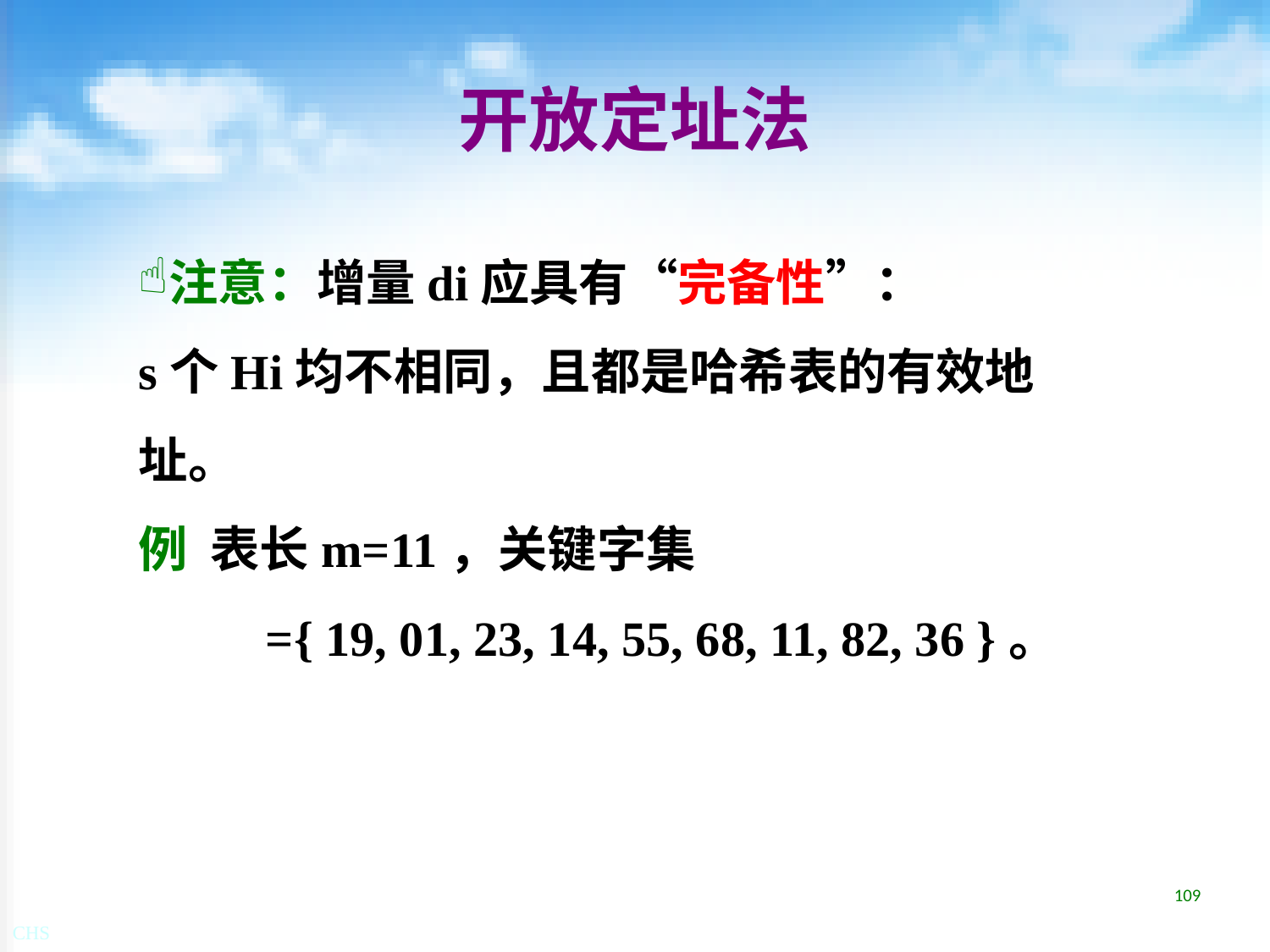

# 开放定址法
注意：增量di应具有“完备性”：
s个Hi均不相同，且都是哈希表的有效地址。
例  表长m=11，关键字集
	={ 19, 01, 23, 14, 55, 68, 11, 82, 36 }。
109